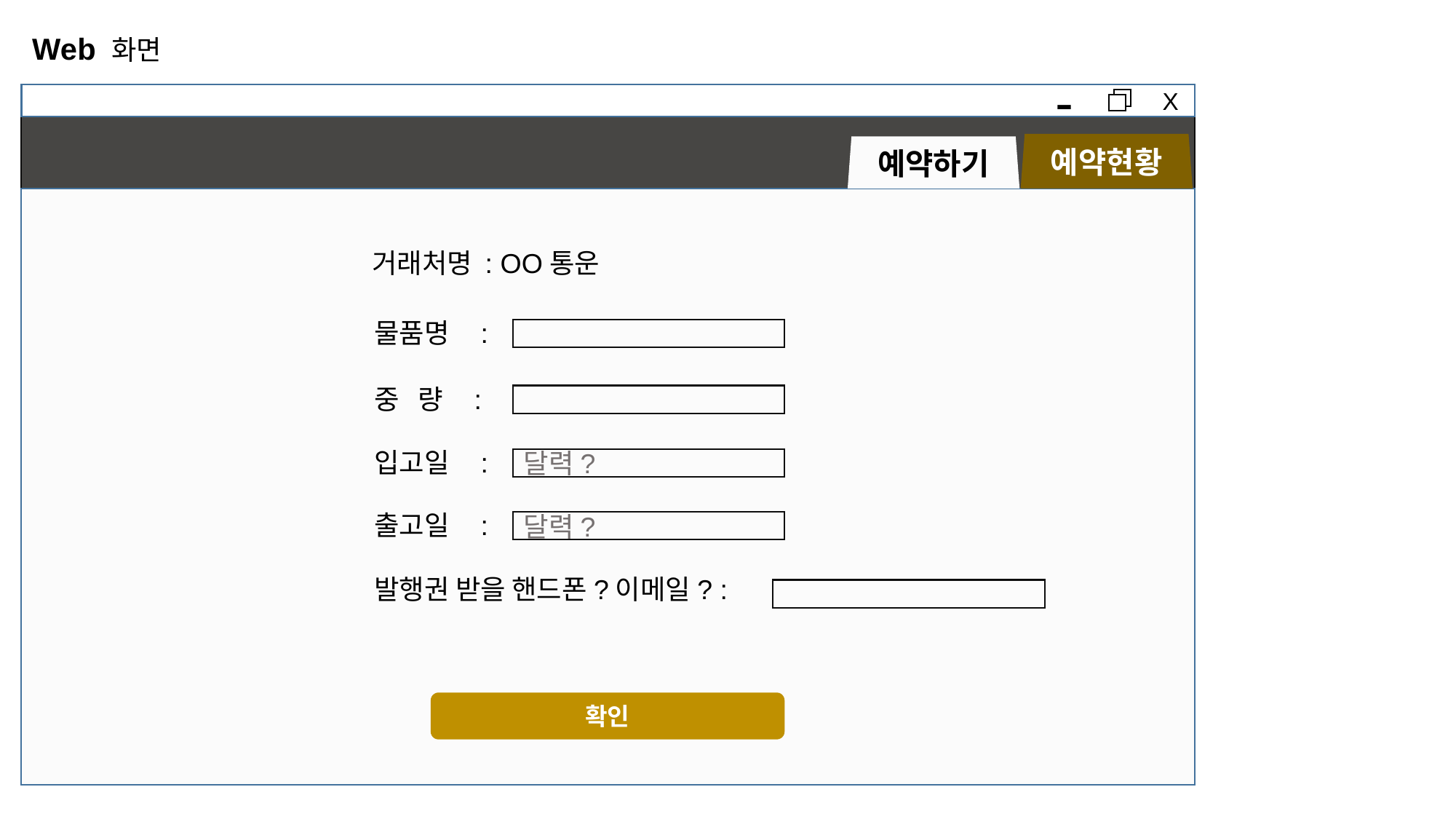

Web 화면
-
X

예약현황
예약하기

거래처명 : OO통운
물품명    :

중   량    :

입고일    :
달력?
출고일    :
달력?
발행권 받을 핸드폰?이메일? :

확인